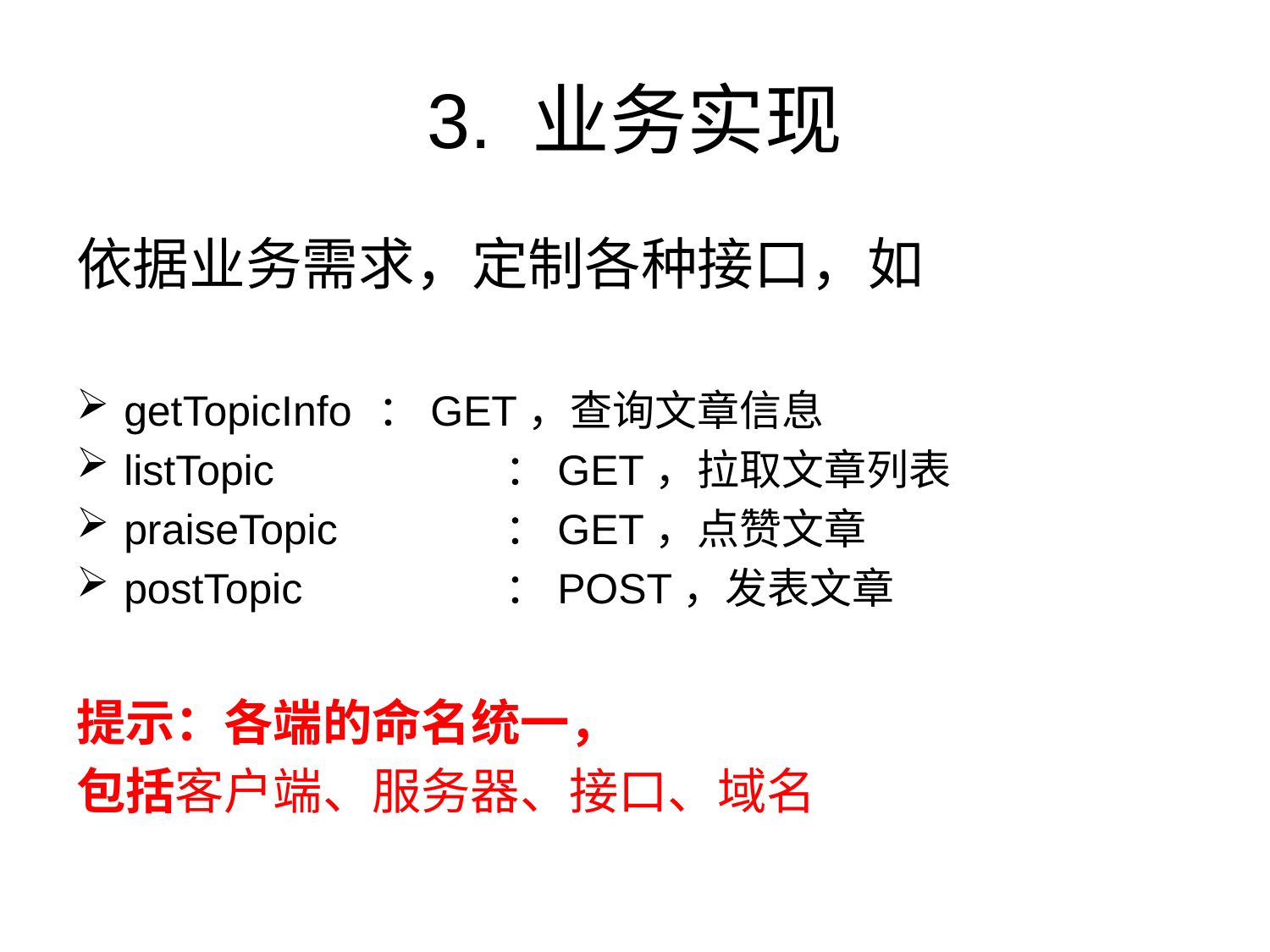

# 3. 业务实现
依据业务需求，定制各种接口，如

getTopicInfo	：GET，查询文章信息
listTopic		：GET，拉取文章列表
praiseTopic		：GET，点赞文章
postTopic		：POST，发表文章

提示：各端的命名统一，
包括客户端、服务器、接口、域名